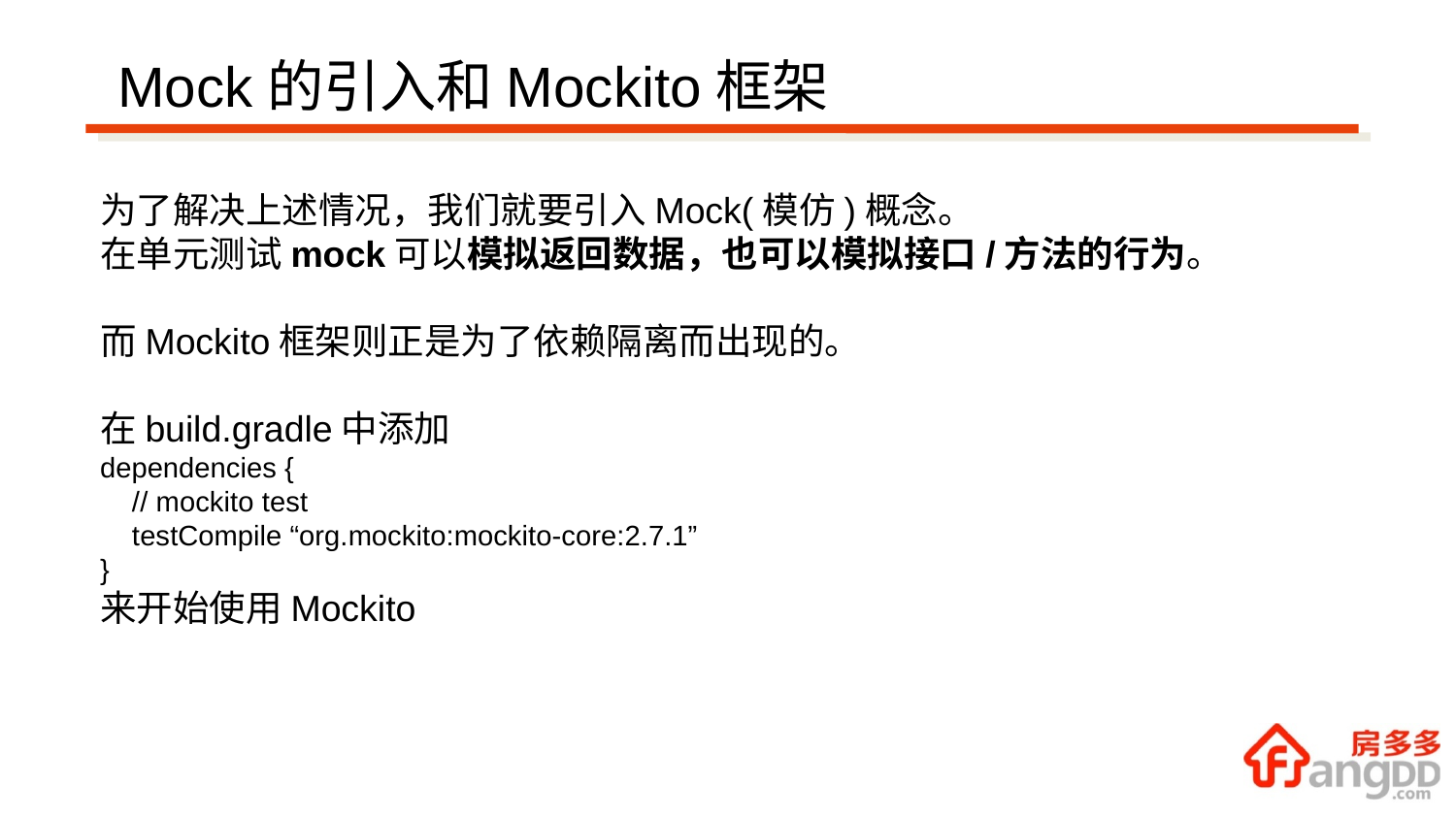

Mock的引入和Mockito框架

为了解决上述情况，我们就要引入Mock(模仿)概念。
在单元测试mock可以模拟返回数据，也可以模拟接口/方法的行为。

而Mockito框架则正是为了依赖隔离而出现的。

在build.gradle中添加
dependencies {
    // mockito test
    testCompile “org.mockito:mockito-core:2.7.1”
}
来开始使用Mockito